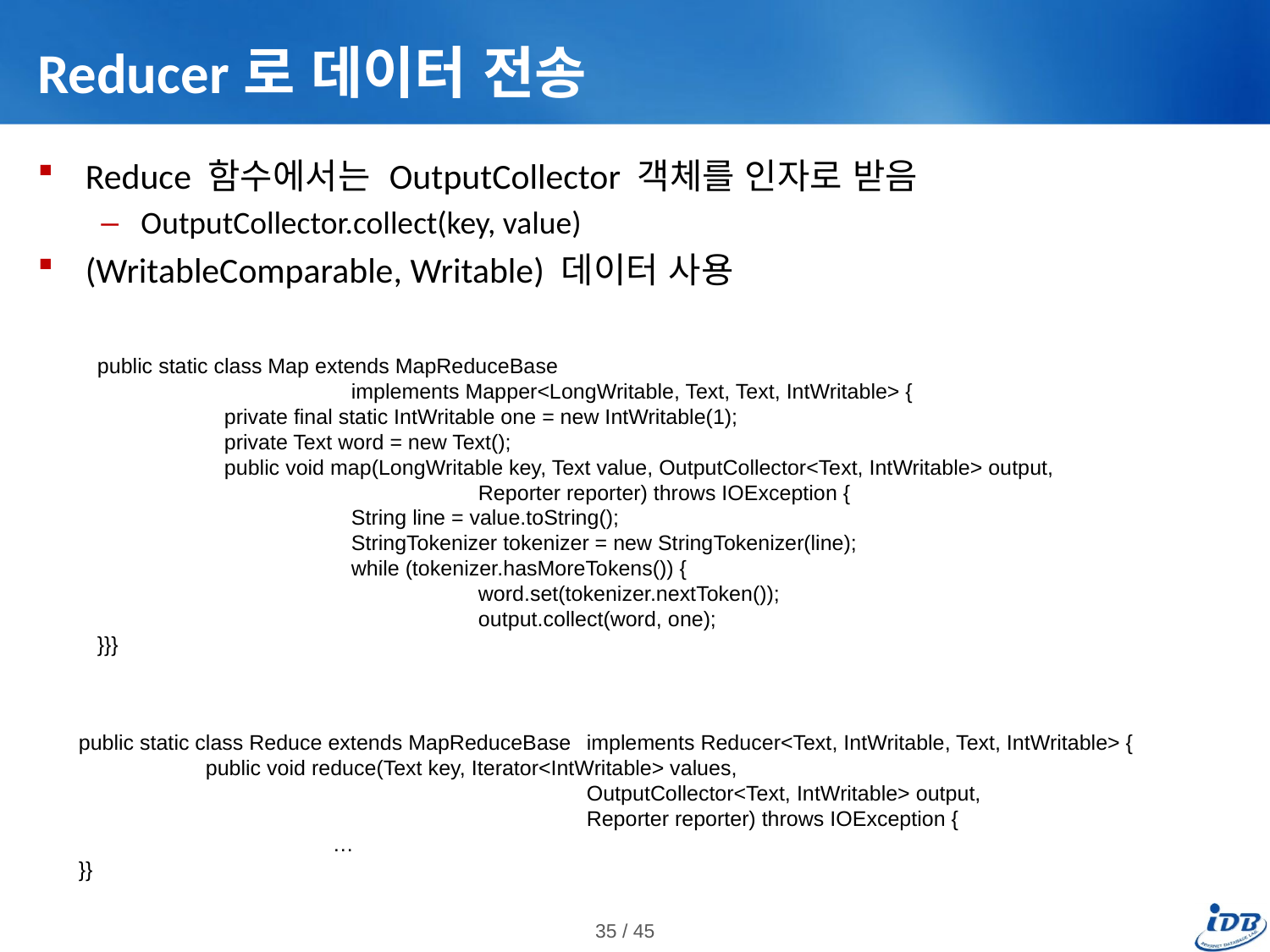

# Reducer로 데이터 전송
Reduce 함수에서는 OutputCollector 객체를 인자로 받음
OutputCollector.collect(key, value)
(WritableComparable, Writable) 데이터 사용
public static class Map extends MapReduceBase
		implements Mapper<LongWritable, Text, Text, IntWritable> {
	private final static IntWritable one = new IntWritable(1);
	private Text word = new Text();
 	public void map(LongWritable key, Text value, OutputCollector<Text, IntWritable> output, 				Reporter reporter) throws IOException {
		String line = value.toString();
		StringTokenizer tokenizer = new StringTokenizer(line);
		while (tokenizer.hasMoreTokens()) {
			word.set(tokenizer.nextToken());
			output.collect(word, one);
}}}
public static class Reduce extends MapReduceBase 	implements Reducer<Text, IntWritable, Text, IntWritable> {
	public void reduce(Text key, Iterator<IntWritable> values,
				OutputCollector<Text, IntWritable> output,
				Reporter reporter) throws IOException {
		…
}}